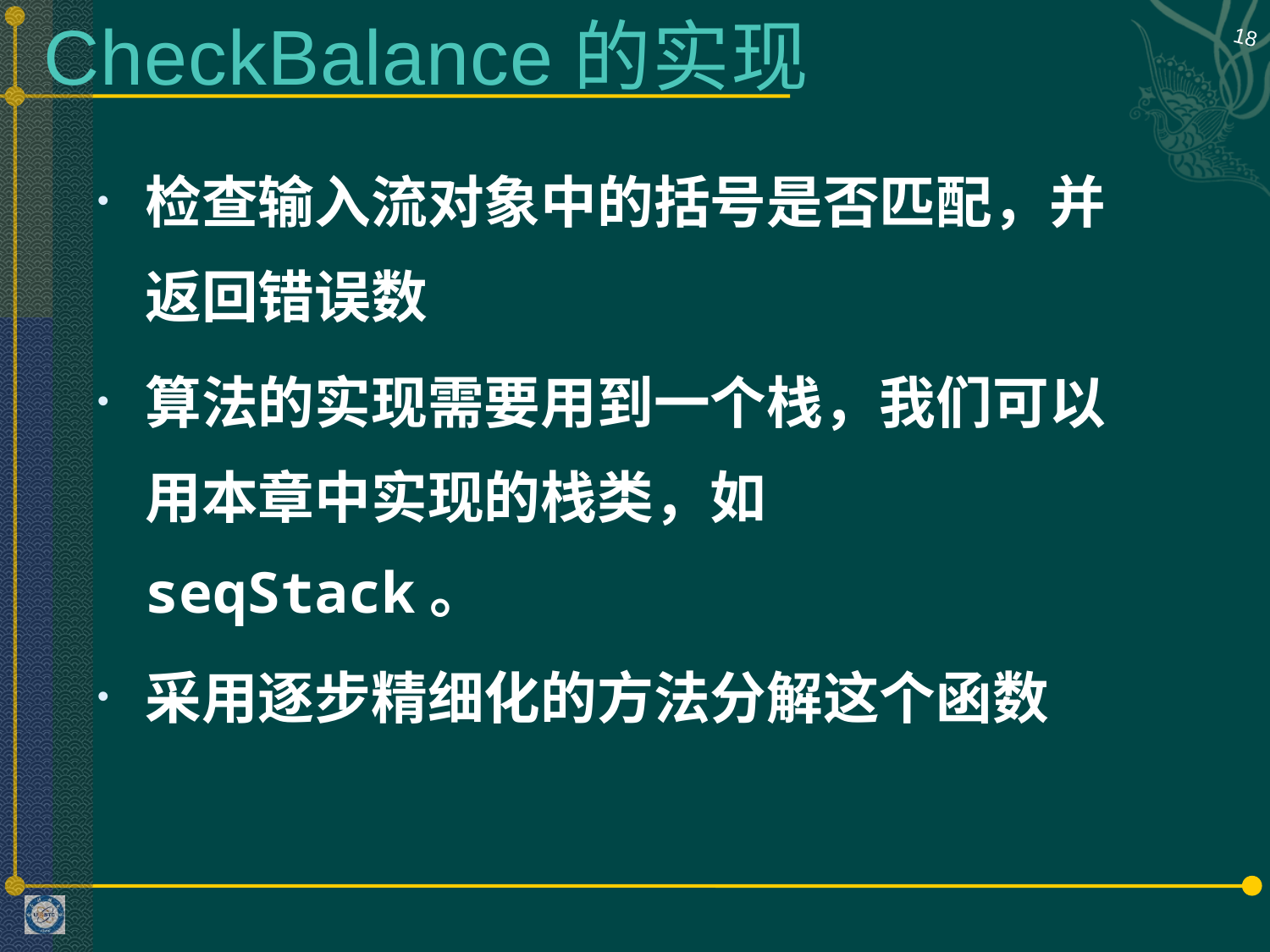

# CheckBalance的实现
18
检查输入流对象中的括号是否匹配，并返回错误数
算法的实现需要用到一个栈，我们可以用本章中实现的栈类，如seqStack。
采用逐步精细化的方法分解这个函数